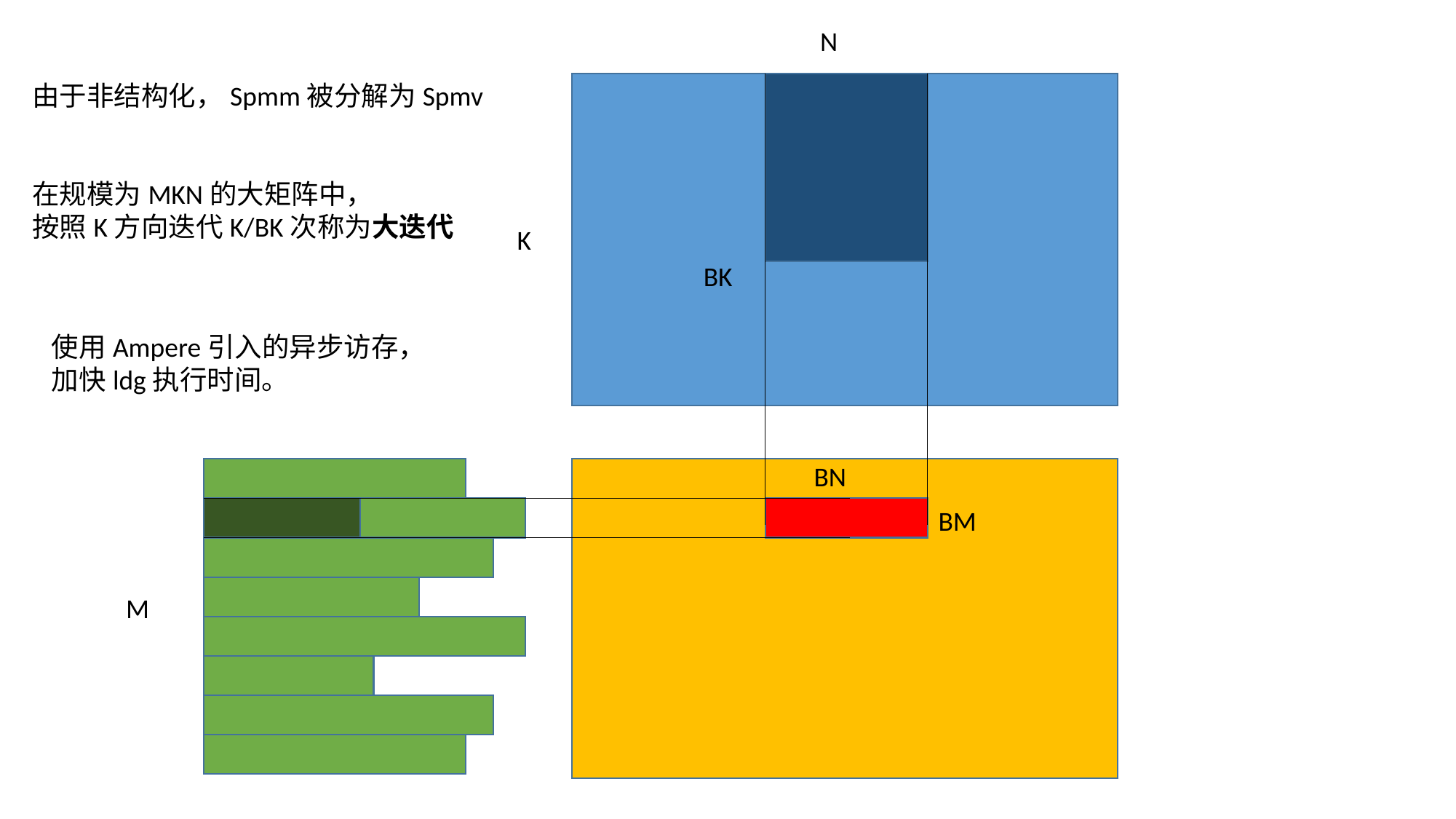

N
由于非结构化，Spmm被分解为Spmv

在规模为MKN的大矩阵中，
按照K方向迭代K/BK次称为大迭代

K
BK
使用Ampere引入的异步访存，
加快ldg执行时间。
BN

BM

M